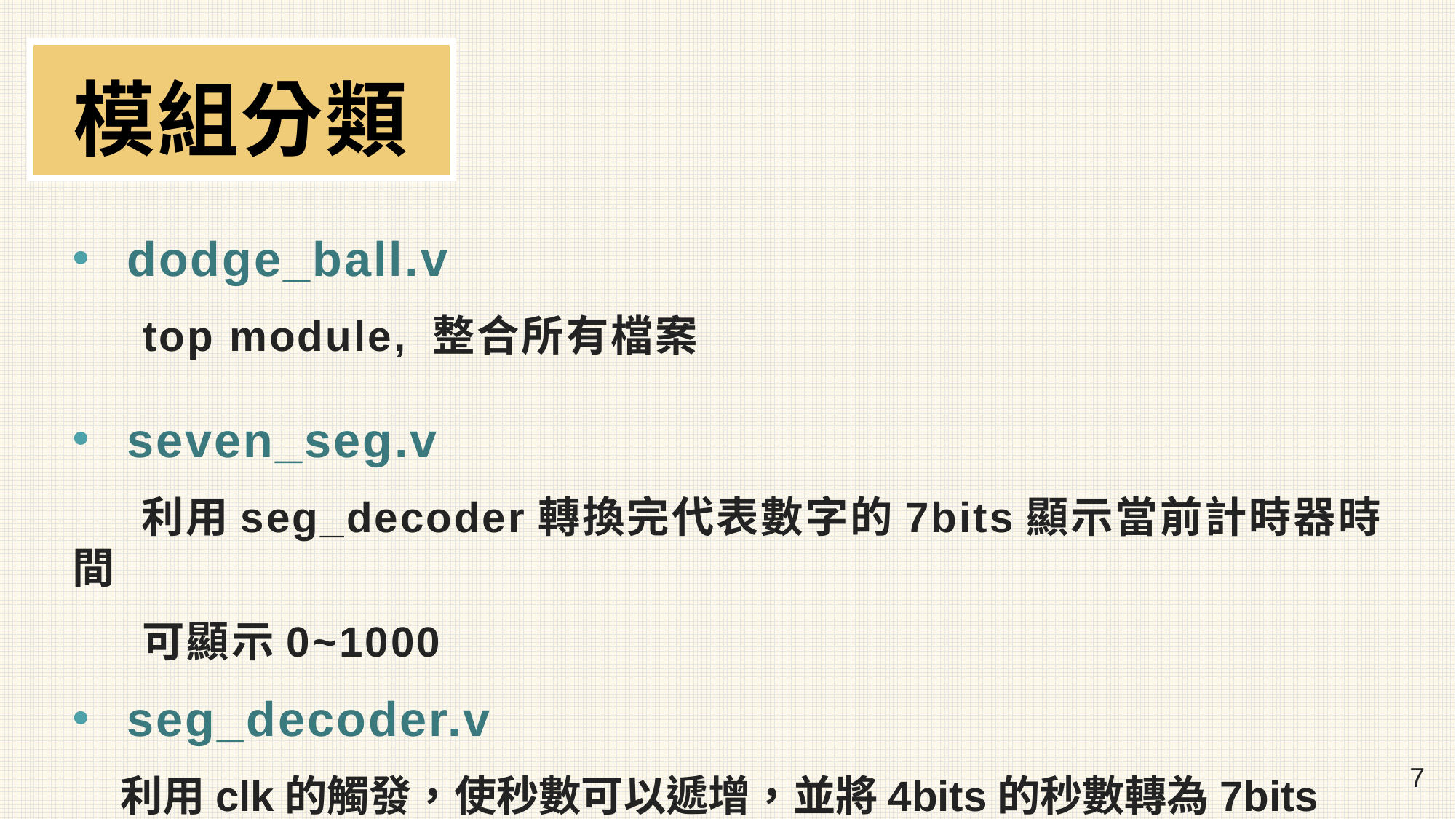

模組分類
dodge_ball.v
     top module, 整合所有檔案

seven_seg.v
     利用seg_decoder轉換完代表數字的7bits顯示當前計時器時間
     可顯示0~1000
seg_decoder.v
    利用clk的觸發，使秒數可以遞增，並將4bits的秒數轉為7bits

7